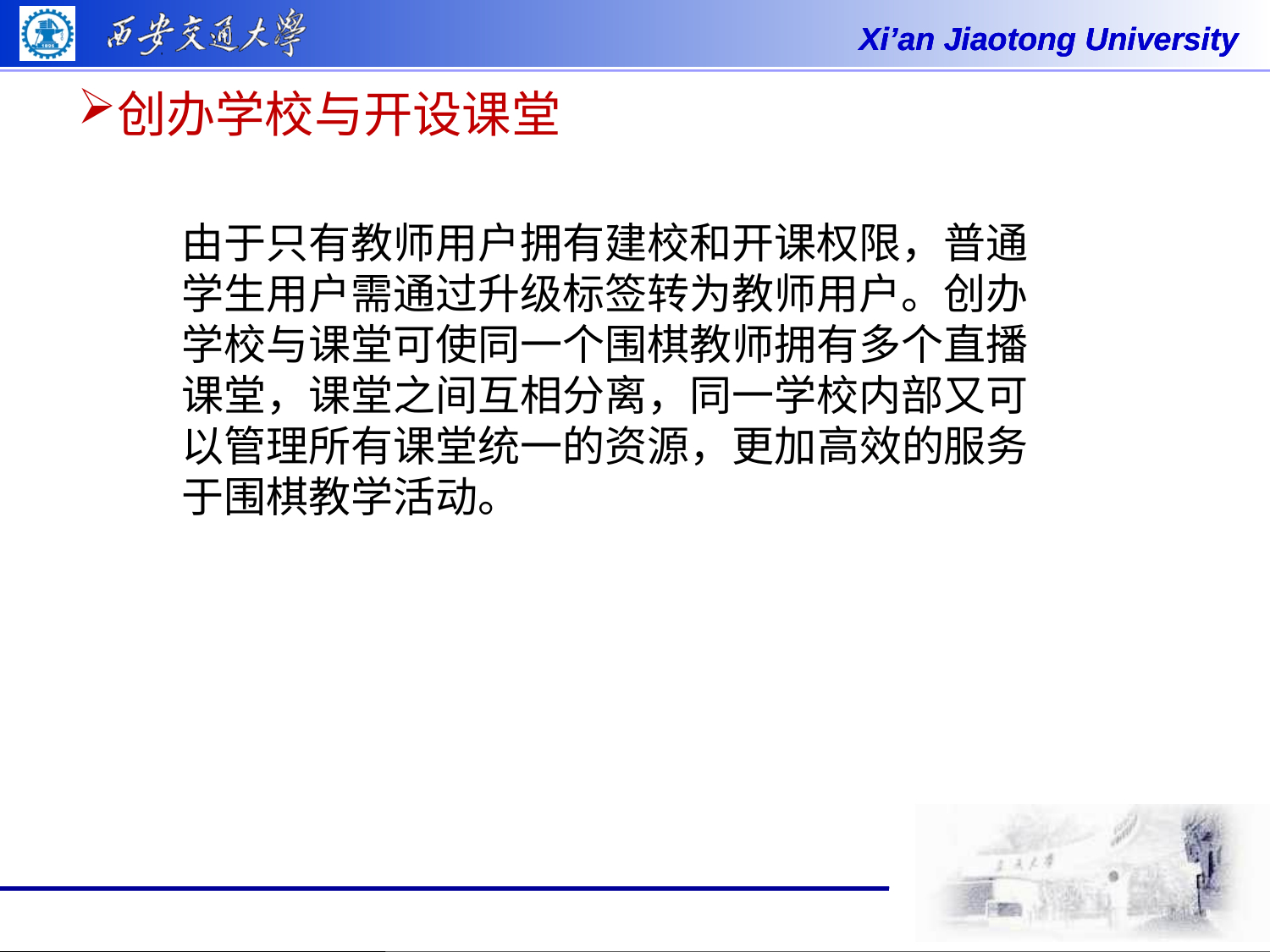

# 创办学校与开设课堂
由于只有教师用户拥有建校和开课权限，普通学生用户需通过升级标签转为教师用户。创办学校与课堂可使同一个围棋教师拥有多个直播课堂，课堂之间互相分离，同一学校内部又可以管理所有课堂统一的资源，更加高效的服务于围棋教学活动。